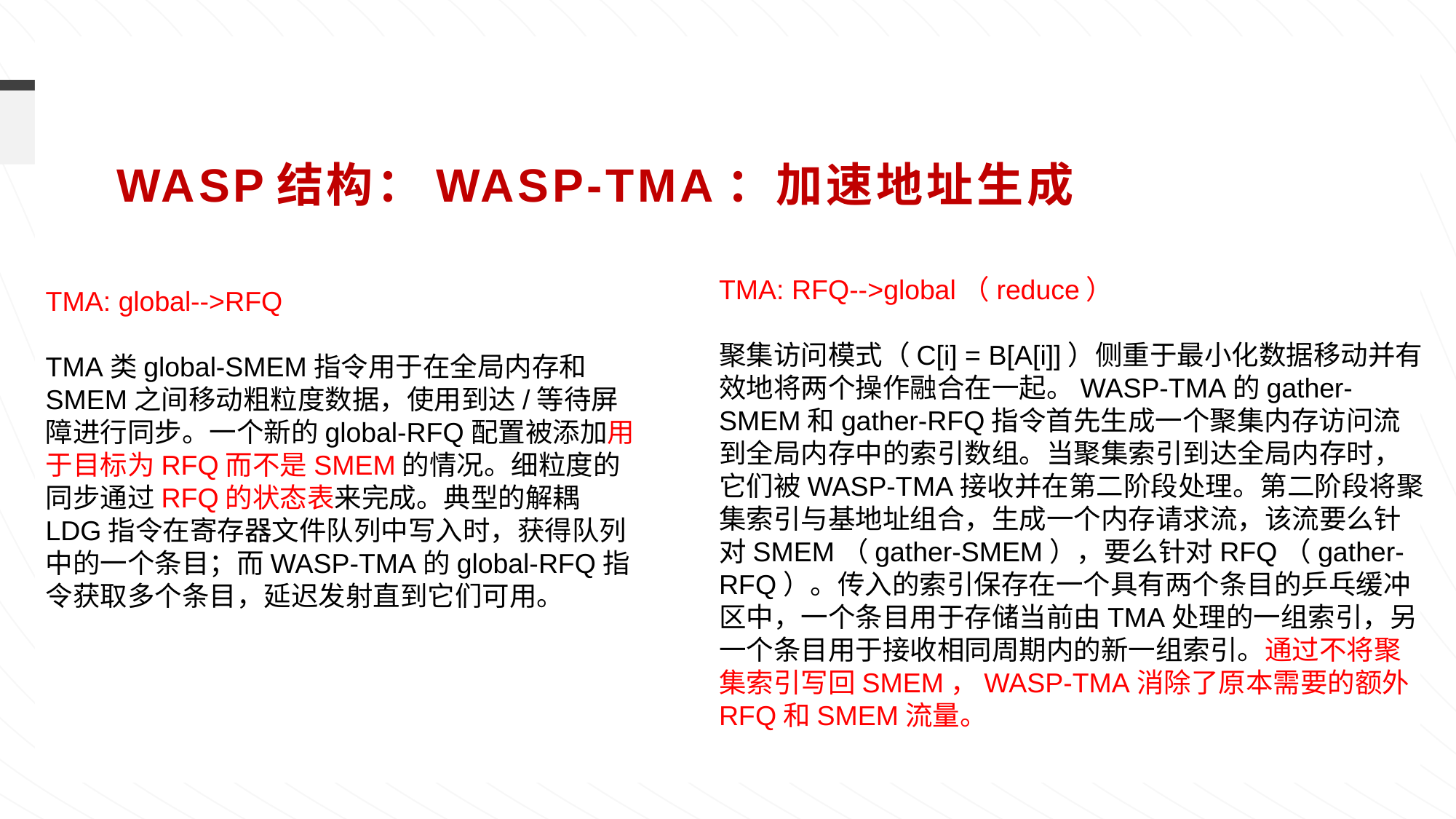

WASP结构：WASP-TMA：加速地址生成
TMA: RFQ-->global（reduce）

聚集访问模式（C[i] = B[A[i]]）侧重于最小化数据移动并有效地将两个操作融合在一起。WASP-TMA的gather-SMEM和gather-RFQ指令首先生成一个聚集内存访问流到全局内存中的索引数组。当聚集索引到达全局内存时，它们被WASP-TMA接收并在第二阶段处理。第二阶段将聚集索引与基地址组合，生成一个内存请求流，该流要么针对SMEM（gather-SMEM），要么针对RFQ（gather-RFQ）。传入的索引保存在一个具有两个条目的乒乓缓冲区中，一个条目用于存储当前由TMA处理的一组索引，另一个条目用于接收相同周期内的新一组索引。通过不将聚集索引写回SMEM，WASP-TMA消除了原本需要的额外RFQ和SMEM流量。
TMA: global-->RFQ

TMA类global-SMEM指令用于在全局内存和SMEM之间移动粗粒度数据，使用到达/等待屏障进行同步。一个新的global-RFQ配置被添加用于目标为RFQ而不是SMEM的情况。细粒度的同步通过RFQ的状态表来完成。典型的解耦LDG指令在寄存器文件队列中写入时，获得队列中的一个条目；而WASP-TMA的global-RFQ指令获取多个条目，延迟发射直到它们可用。